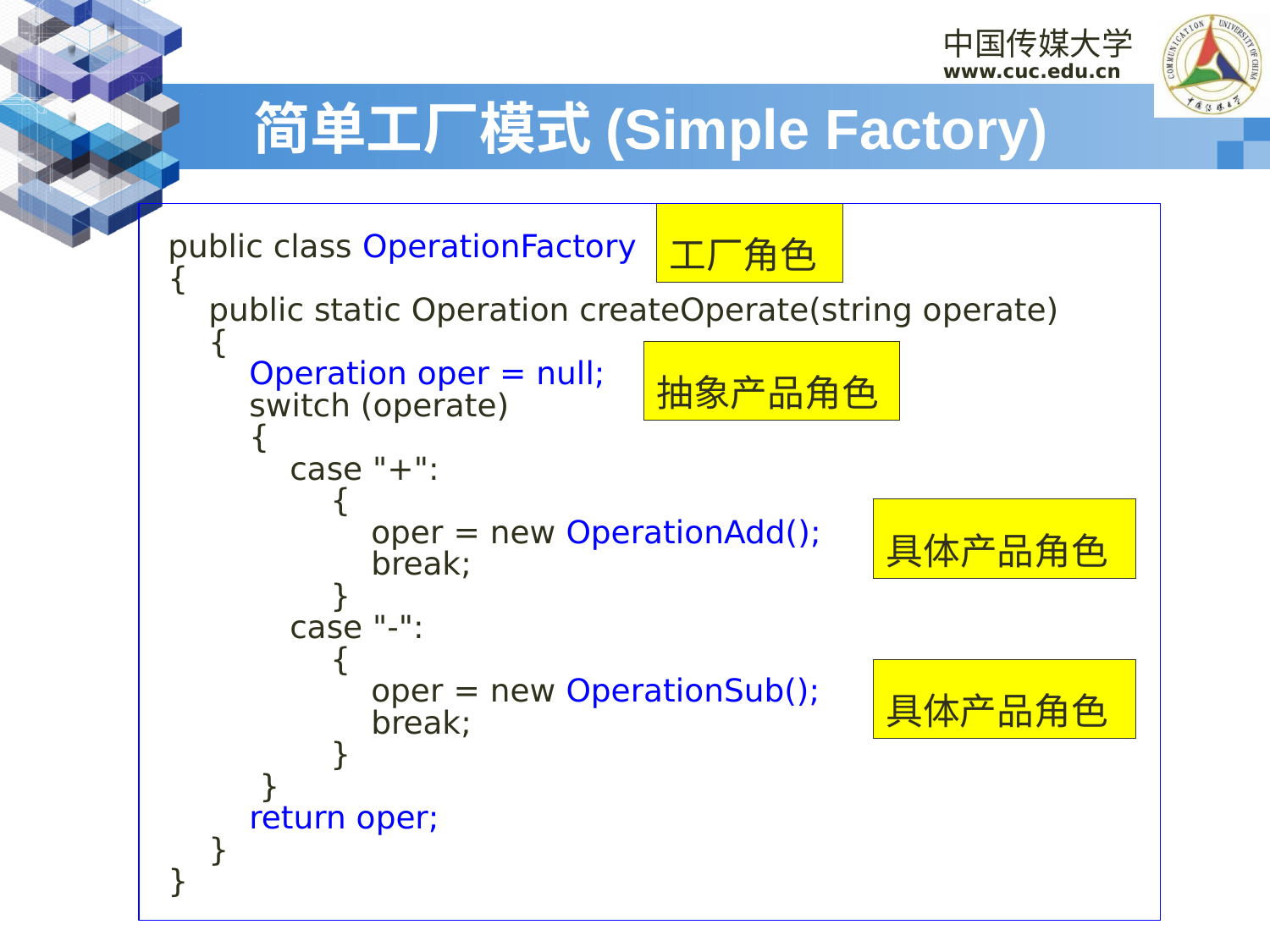

# 简单工厂模式(Simple Factory)

工厂角色
public class OperationFactory
{
    public static Operation createOperate(string operate)
    {
        Operation oper = null;
        switch (operate)
        {
            case "+":
                {
                    oper = new OperationAdd();
                    break;
                }
            case "-":
                {
                    oper = new OperationSub();
                    break;
                }
         }
        return oper;
    }
}
抽象产品角色
具体产品角色
具体产品角色